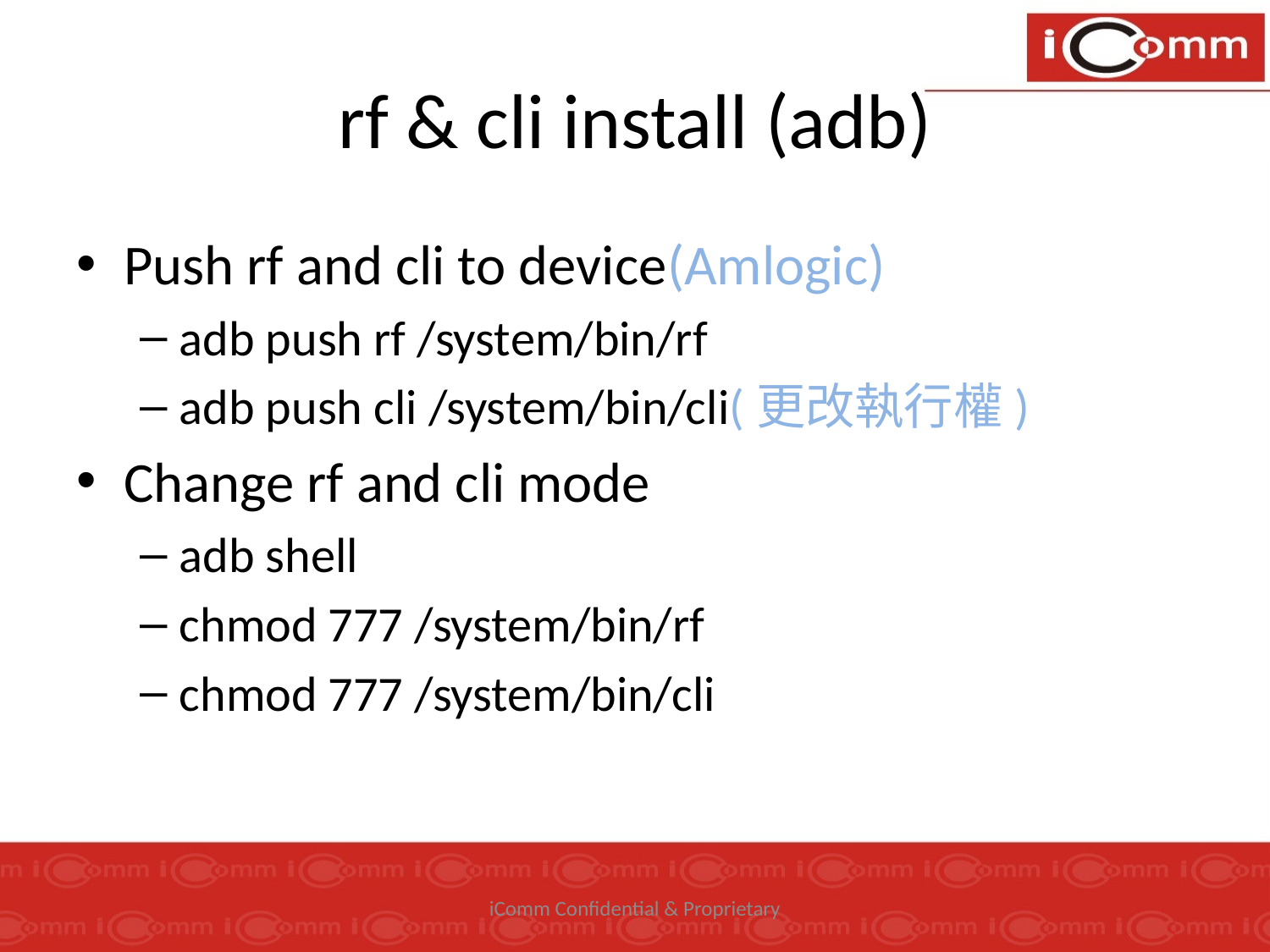

# rf & cli install (adb)
Push rf and cli to device(Amlogic)
adb push rf /system/bin/rf
adb push cli /system/bin/cli(更改執行權)
Change rf and cli mode
adb shell
chmod 777 /system/bin/rf
chmod 777 /system/bin/cli
iComm Confidential & Proprietary